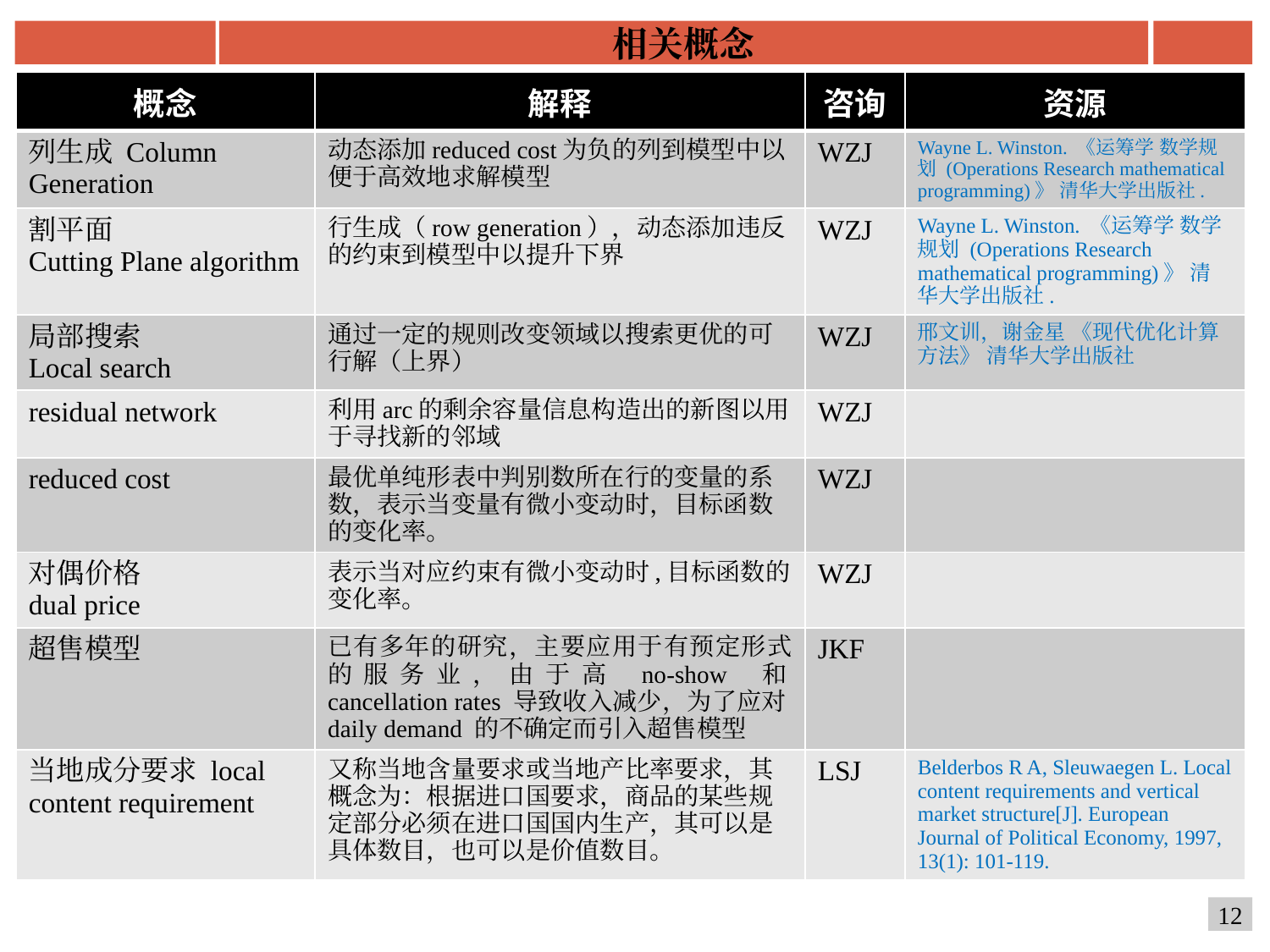

相关概念
| 概念 | 解释 | 咨询 | 资源 |
| --- | --- | --- | --- |
| 列生成 Column Generation | 动态添加reduced cost为负的列到模型中以便于高效地求解模型 | WZJ | Wayne L. Winston. 《运筹学 数学规划 (Operations Research mathematical programming)》 清华大学出版社. |
| 割平面 Cutting Plane algorithm | 行生成（row generation），动态添加违反的约束到模型中以提升下界 | WZJ | Wayne L. Winston. 《运筹学 数学规划 (Operations Research mathematical programming)》 清华大学出版社. |
| 局部搜索 Local search | 通过一定的规则改变领域以搜索更优的可行解（上界） | WZJ | 邢文训，谢金星 《现代优化计算方法》 清华大学出版社 |
| residual network | 利用arc的剩余容量信息构造出的新图以用于寻找新的邻域 | WZJ |  |
| reduced cost | 最优单纯形表中判别数所在行的变量的系数，表示当变量有微小变动时，目标函数的变化率。 | WZJ |  |
| 对偶价格 dual price | 表示当对应约束有微小变动时,目标函数的变化率。 | WZJ |  |
| 超售模型 | 已有多年的研究，主要应用于有预定形式的服务业，由于高 no-show 和cancellation rates 导致收入减少，为了应对daily demand 的不确定而引入超售模型 | JKF |  |
| 当地成分要求 local content requirement | 又称当地含量要求或当地产比率要求，其概念为：根据进口国要求，商品的某些规定部分必须在进口国国内生产，其可以是具体数目，也可以是价值数目。 | LSJ | Belderbos R A, Sleuwaegen L. Local content requirements and vertical market structure[J]. European Journal of Political Economy, 1997, 13(1): 101-119. |

12